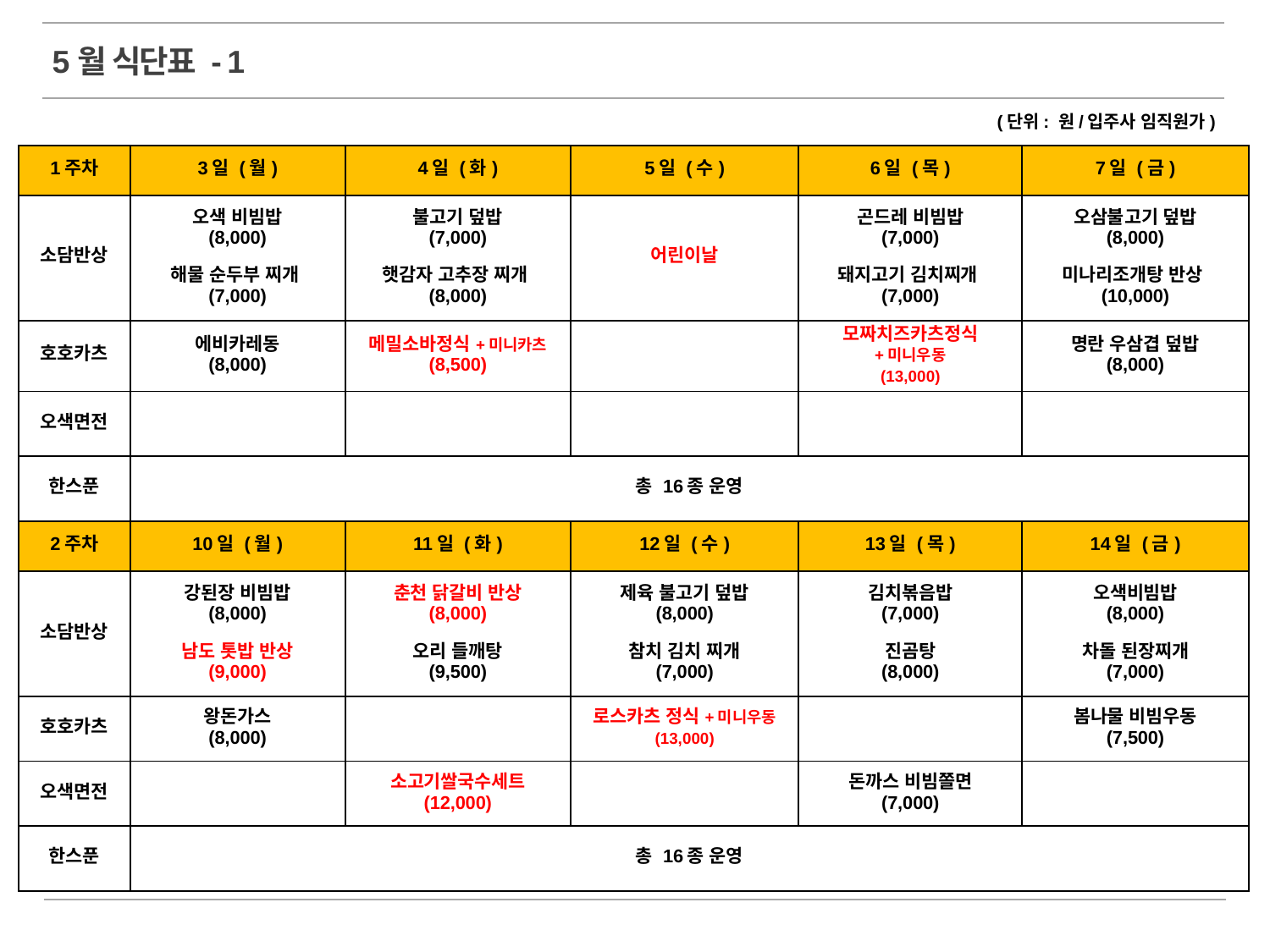

5월 식단표 - 1
(단위: 원/입주사 임직원가)
| 1주차 | 3일 (월) | 4일 (화) | 5일 (수) | 6일 (목) | 7일 (금) |
| --- | --- | --- | --- | --- | --- |
| 소담반상 | 오색 비빔밥 (8,000) 해물 순두부 찌개(7,000) | 불고기 덮밥 (7,000) 햇감자 고추장 찌개(8,000) | 어린이날 | 곤드레 비빔밥 (7,000) 돼지고기 김치찌개(7,000) | 오삼불고기 덮밥 (8,000) 미나리조개탕 반상(10,000) |
| 호호카츠 | 에비카레동 (8,000) | 메밀소바정식+미니카츠 (8,500) |  | 모짜치즈카츠정식 +미니우동 (13,000) | 명란 우삼겹 덮밥 (8,000) |
| 오색면전 |  |  |  |  |  |
| 한스푼 | 총 16종 운영 |  |  |  |  |
| 2주차 | 10일 (월) | 11일 (화) | 12일 (수) | 13일 (목) | 14일 (금) |
| 소담반상 | 강된장 비빔밥 (8,000) 남도 톳밥 반상 (9,000) | 춘천 닭갈비 반상 (8,000) 오리 들깨탕 (9,500) | 제육 불고기 덮밥 (8,000) 참치 김치 찌개 (7,000) | 김치볶음밥 (7,000) 진곰탕 (8,000) | 오색비빔밥 (8,000) 차돌 된장찌개 (7,000) |
| 호호카츠 | 왕돈가스 (8,000) |  | 로스카츠 정식+미니우동 (13,000) |  | 봄나물 비빔우동 (7,500) |
| 오색면전 |  | 소고기쌀국수세트 (12,000) |  | 돈까스 비빔쫄면 (7,000) |  |
| 한스푼 | 총 16종 운영 |  |  |  |  |